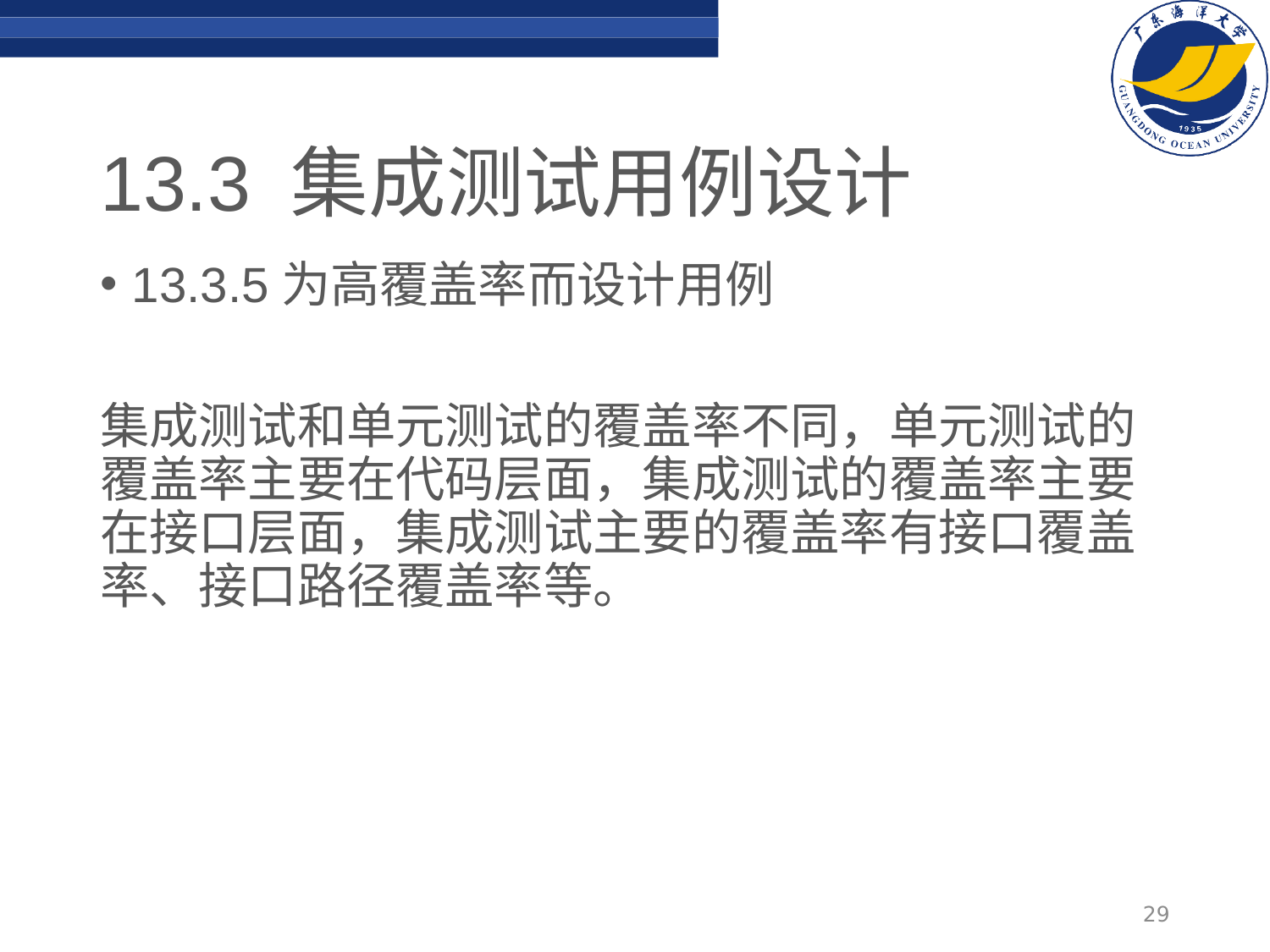

# 13.3 集成测试用例设计
13.3.5为高覆盖率而设计用例

集成测试和单元测试的覆盖率不同，单元测试的覆盖率主要在代码层面，集成测试的覆盖率主要在接口层面，集成测试主要的覆盖率有接口覆盖率、接口路径覆盖率等。
29